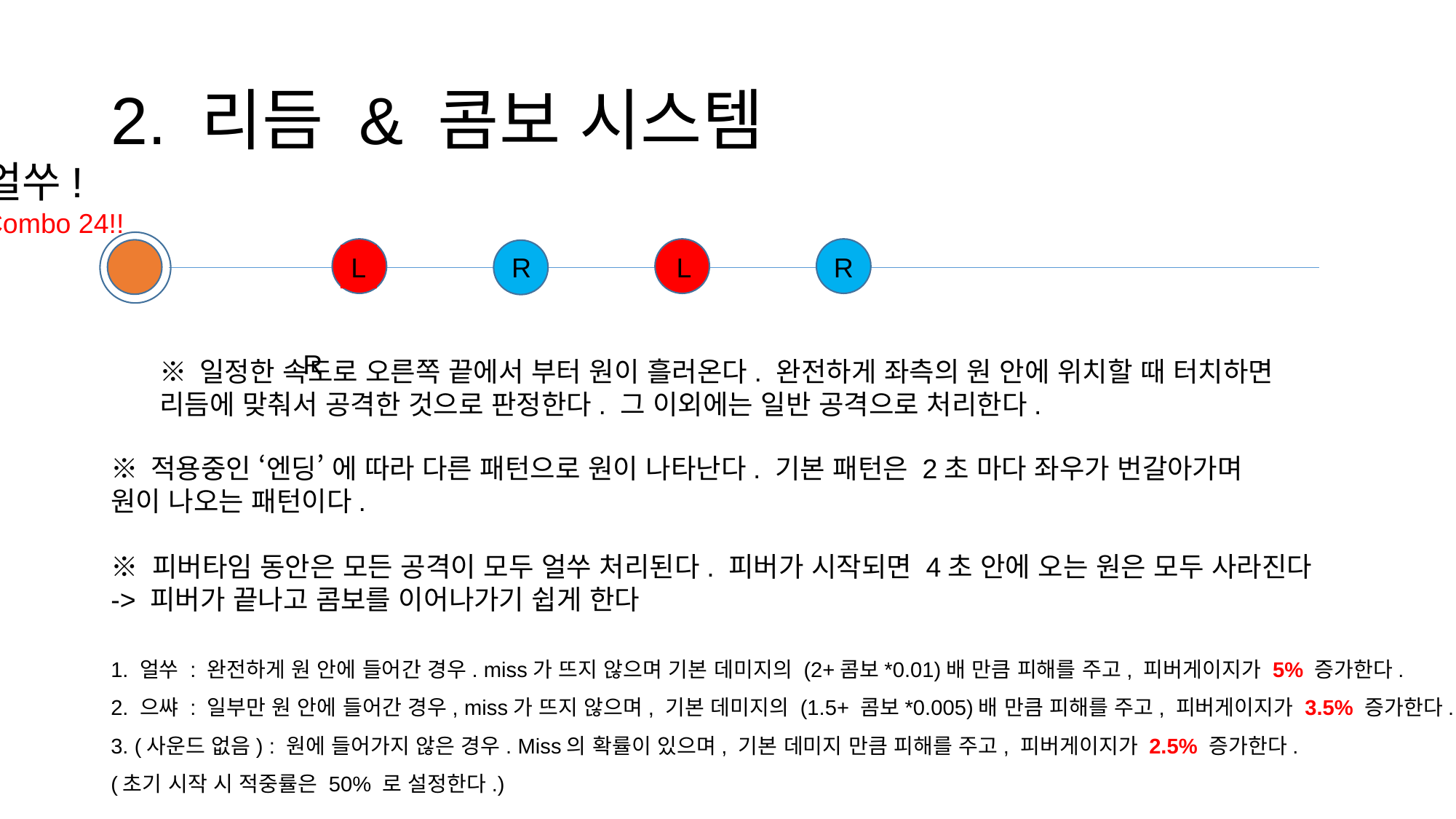

# 2. 리듬 & 콤보 시스템
얼쑤!
Combo 24!!

L
L
R
R
R
※ 일정한 속도로 오른쪽 끝에서 부터 원이 흘러온다. 완전하게 좌측의 원 안에 위치할 때 터치하면
리듬에 맞춰서 공격한 것으로 판정한다. 그 이외에는 일반 공격으로 처리한다.

※ 적용중인 ‘엔딩’ 에 따라 다른 패턴으로 원이 나타난다. 기본 패턴은 2초 마다 좌우가 번갈아가며
원이 나오는 패턴이다.

※ 피버타임 동안은 모든 공격이 모두 얼쑤 처리된다. 피버가 시작되면 4초 안에 오는 원은 모두 사라진다
-> 피버가 끝나고 콤보를 이어나가기 쉽게 한다

1. 얼쑤 : 완전하게 원 안에 들어간 경우. miss가 뜨지 않으며 기본 데미지의 (2+콤보*0.01)배 만큼 피해를 주고, 피버게이지가 5% 증가한다.
2. 으쌰 : 일부만 원 안에 들어간 경우, miss가 뜨지 않으며, 기본 데미지의 (1.5+ 콤보*0.005)배 만큼 피해를 주고, 피버게이지가 3.5% 증가한다.
3. (사운드 없음) : 원에 들어가지 않은 경우. Miss의 확률이 있으며, 기본 데미지 만큼 피해를 주고, 피버게이지가 2.5% 증가한다.
(초기 시작 시 적중률은 50% 로 설정한다.)